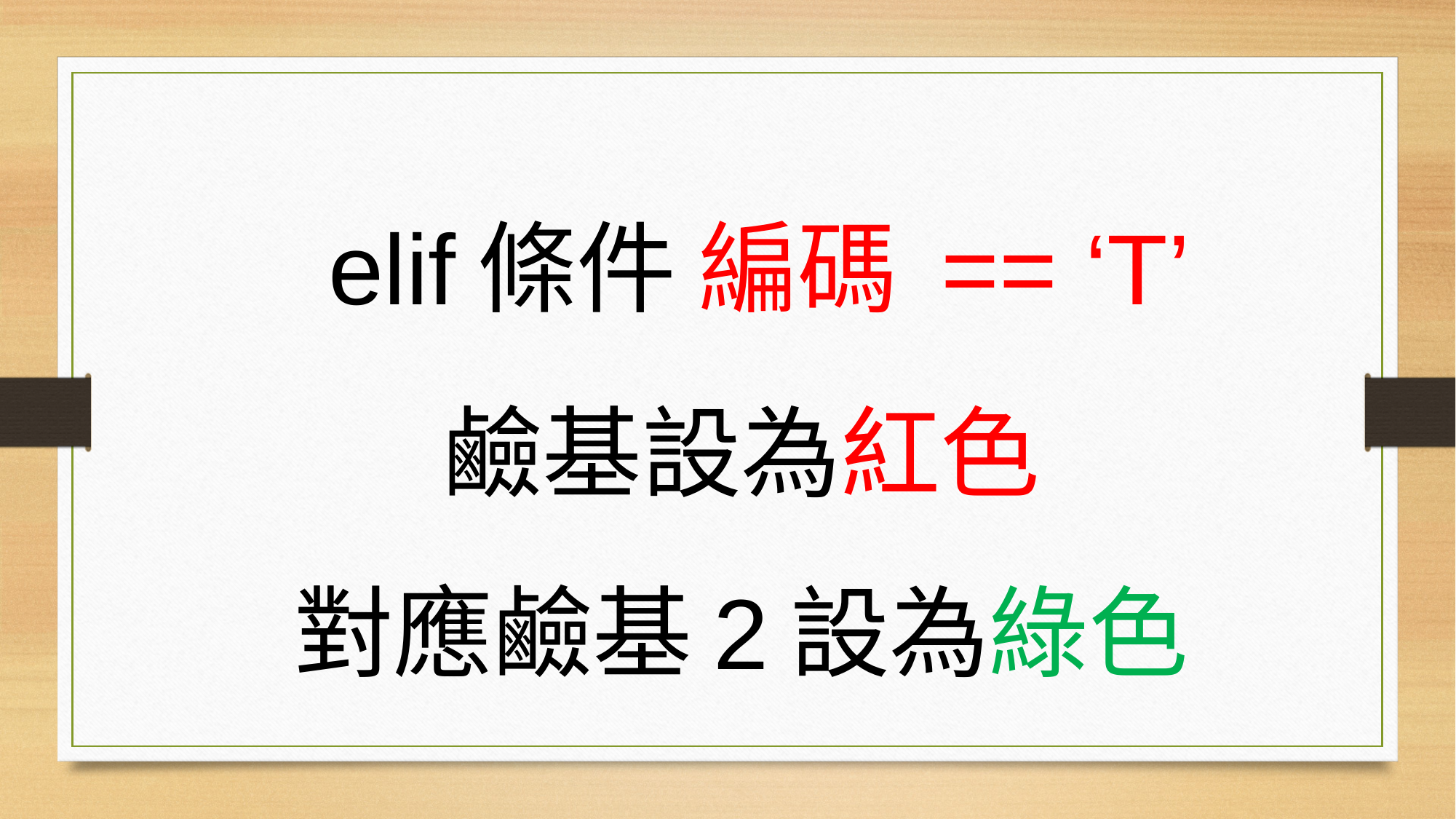

# elif條件 編碼 == ‘T’ 鹼基設為紅色 對應鹼基2設為綠色